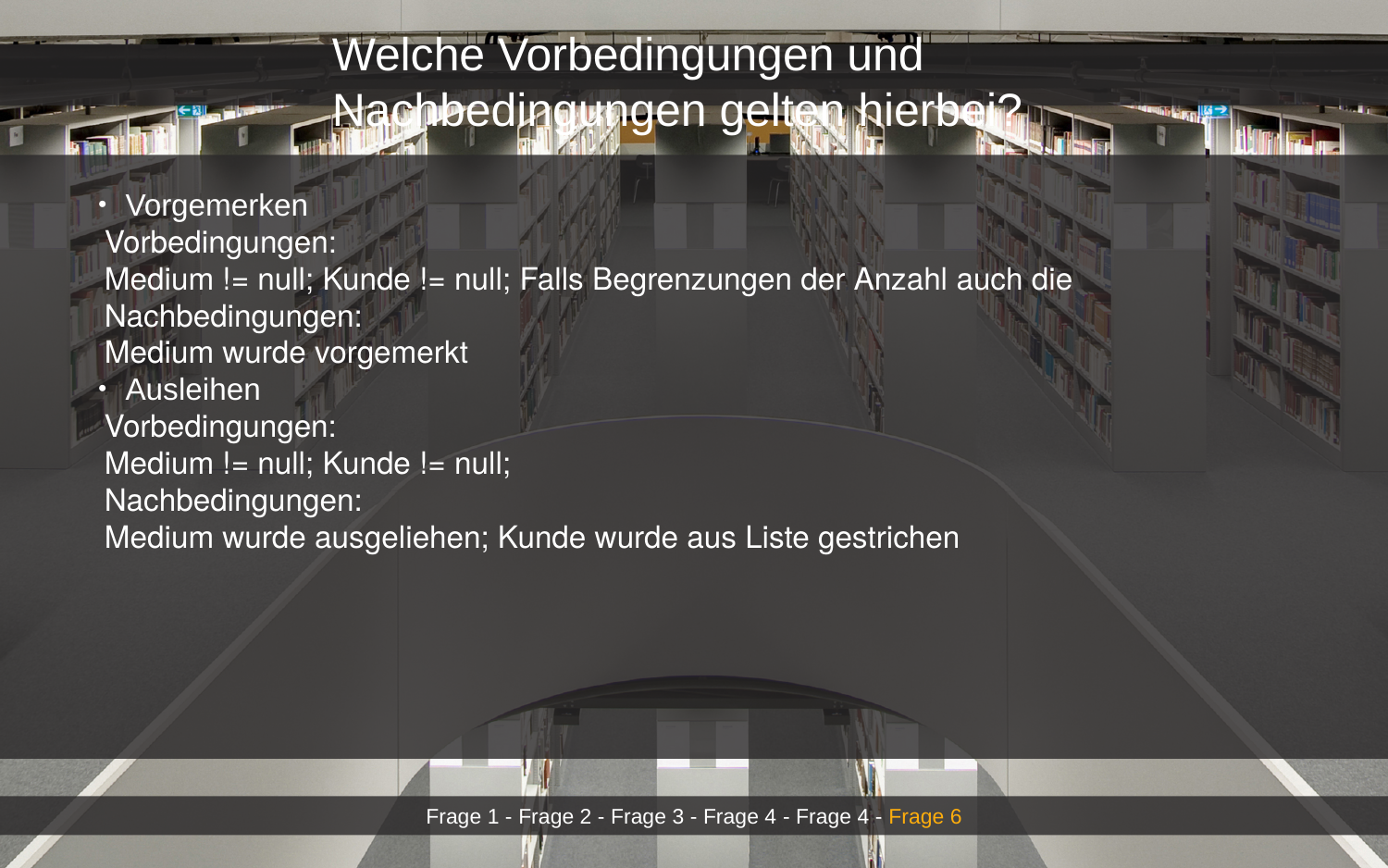

Welche Vorbedingungen und
Nachbedingungen gelten hierbei?

・Vorgemerken
  Vorbedingungen:
  Medium != null; Kunde != null; Falls Begrenzungen der Anzahl auch die
  Nachbedingungen:
  Medium wurde vorgemerkt
・Ausleihen
  Vorbedingungen:
  Medium != null; Kunde != null;
  Nachbedingungen:
  Medium wurde ausgeliehen; Kunde wurde aus Liste gestrichen
Frage 1 - Frage 2 - Frage 3 - Frage 4 - Frage 4 - Frage 6